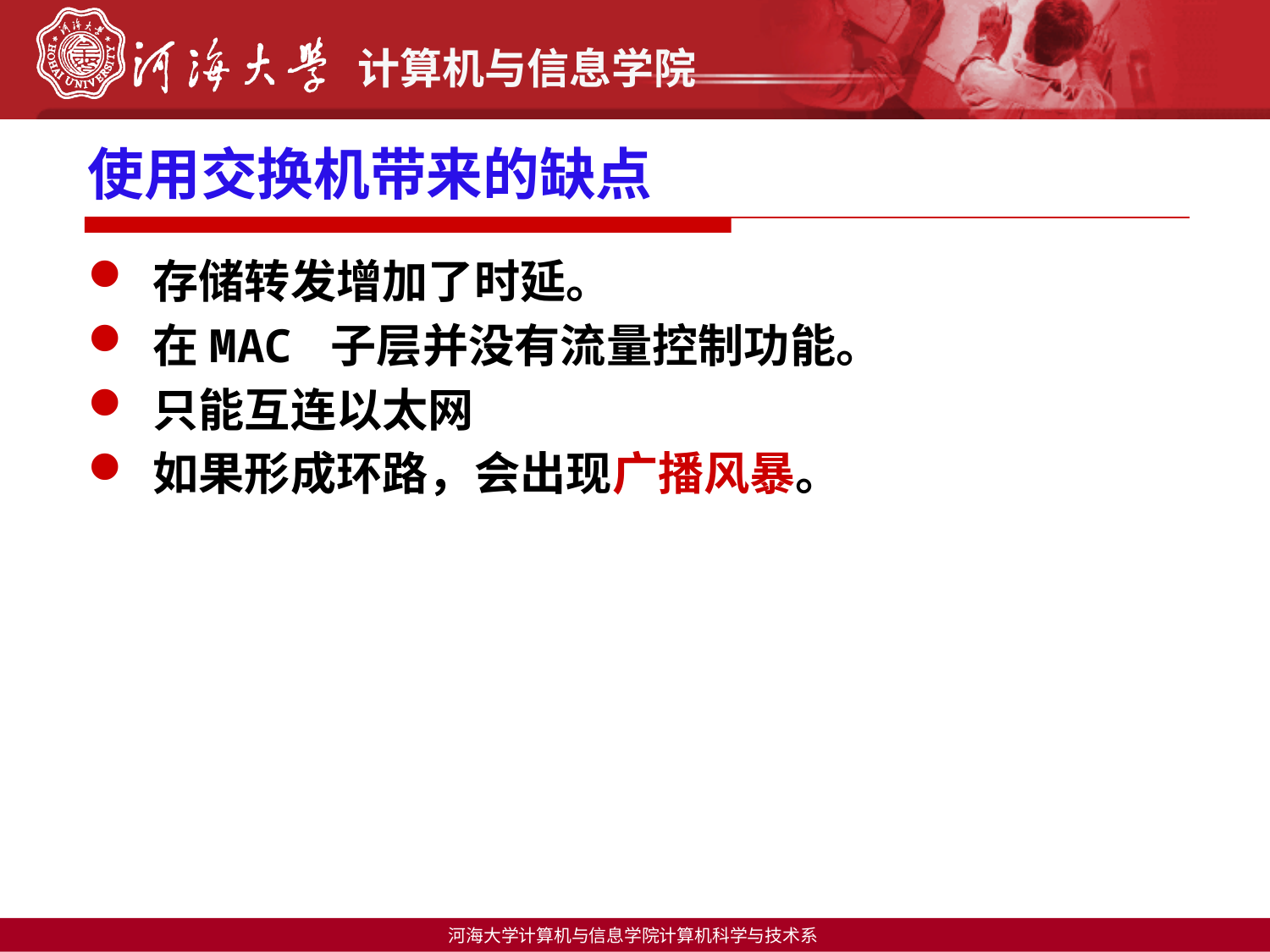

# 使用交换机带来的缺点
存储转发增加了时延。
在MAC 子层并没有流量控制功能。
只能互连以太网
如果形成环路，会出现广播风暴。